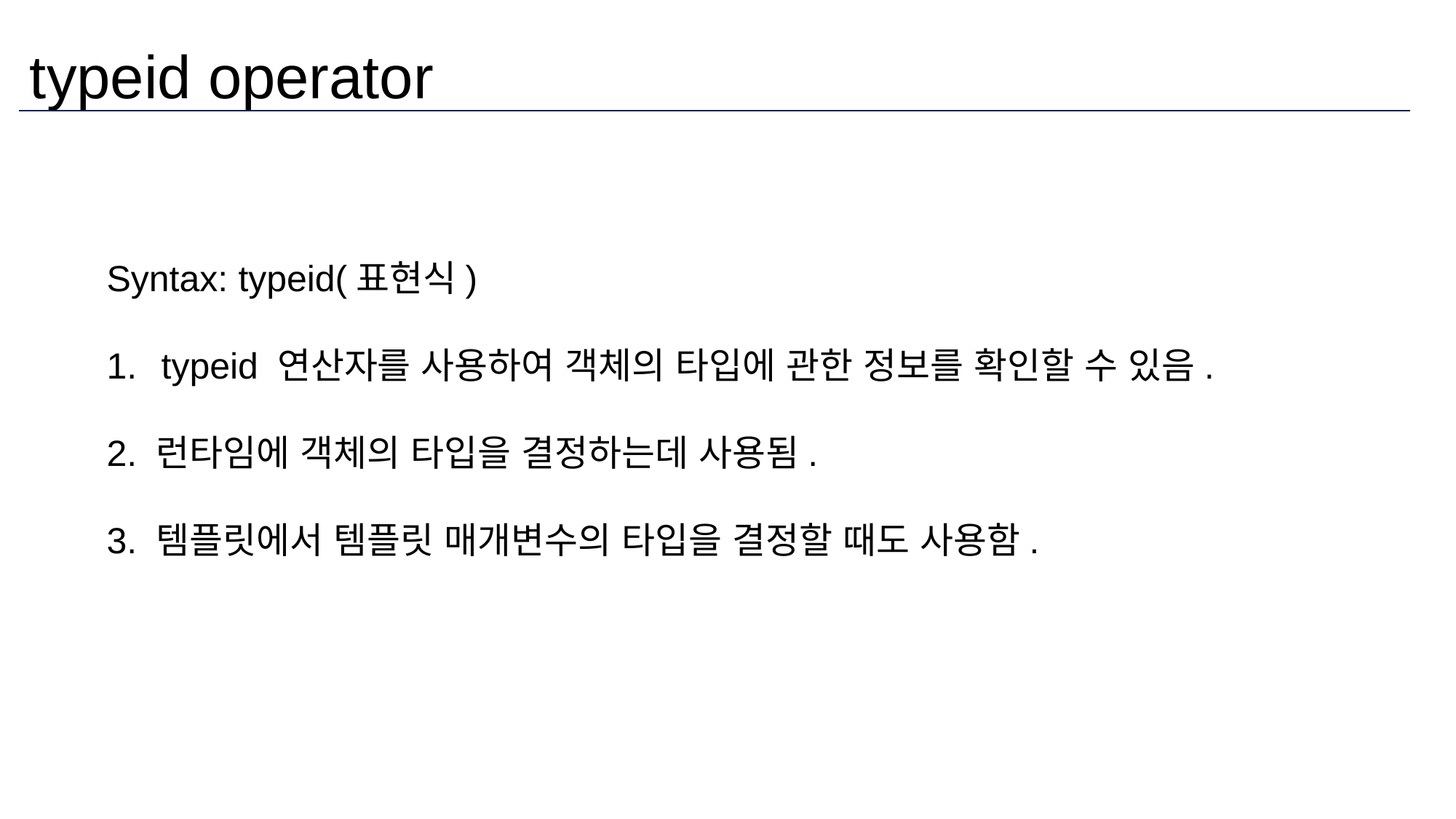

# typeid operator
Syntax: typeid(표현식)

typeid 연산자를 사용하여 객체의 타입에 관한 정보를 확인할 수 있음.

2. 런타임에 객체의 타입을 결정하는데 사용됨.

3. 템플릿에서 템플릿 매개변수의 타입을 결정할 때도 사용함.